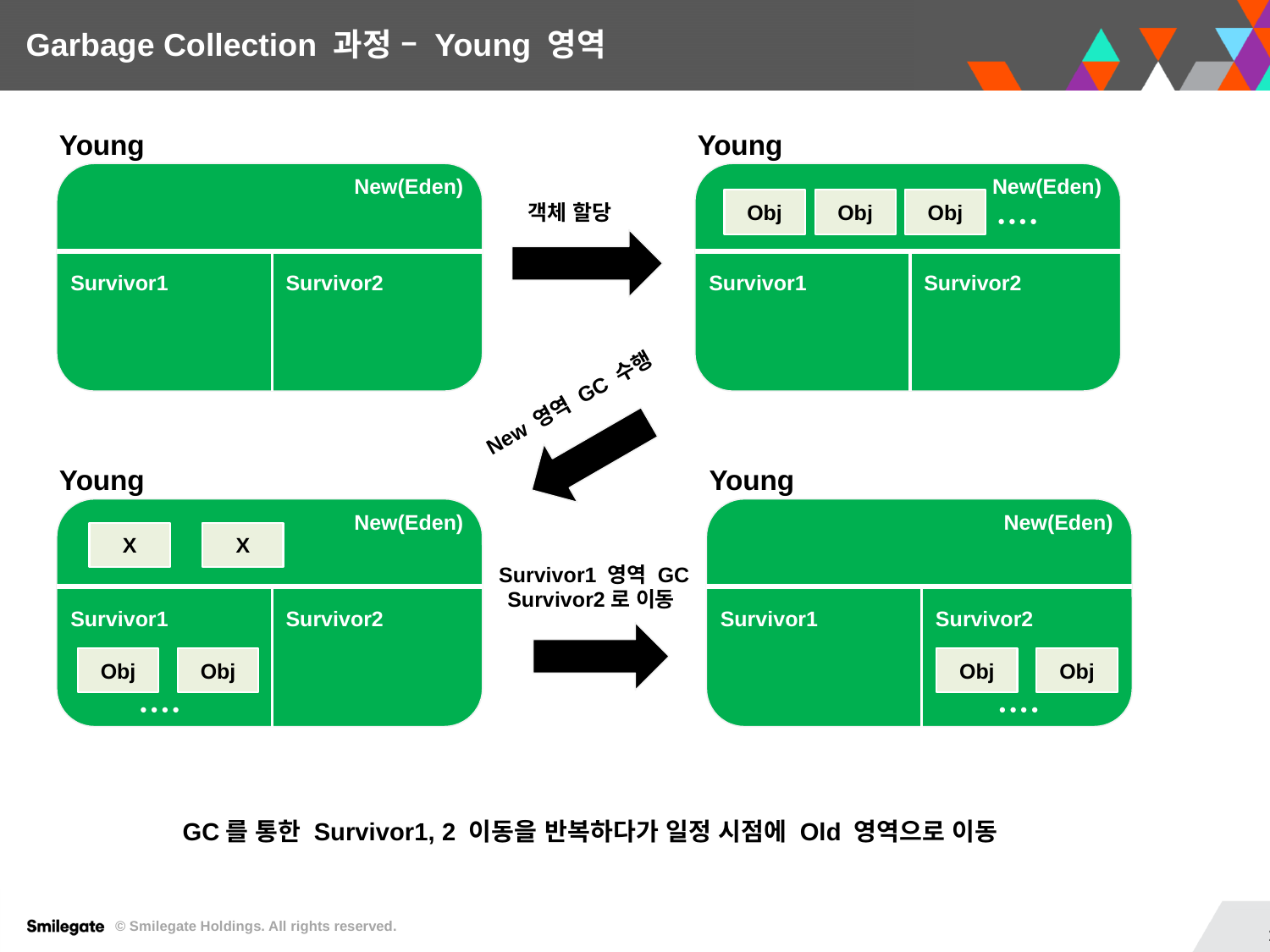

Garbage Collection 과정 – Young 영역
Young

New(Eden)
Survivor1
Survivor2
Young

New(Eden)
Survivor1
Survivor2
Obj
Obj
Obj
객체 할당
● ● ● ●

New 영역 GC 수행

Young

New(Eden)
Survivor1
Survivor2
Young

New(Eden)
Survivor1
Survivor2
X
X
 Survivor1 영역 GC
Survivor2로 이동

Obj
Obj
Obj
Obj
● ● ● ●
● ● ● ●
GC를 통한 Survivor1, 2 이동을 반복하다가 일정 시점에 Old 영역으로 이동